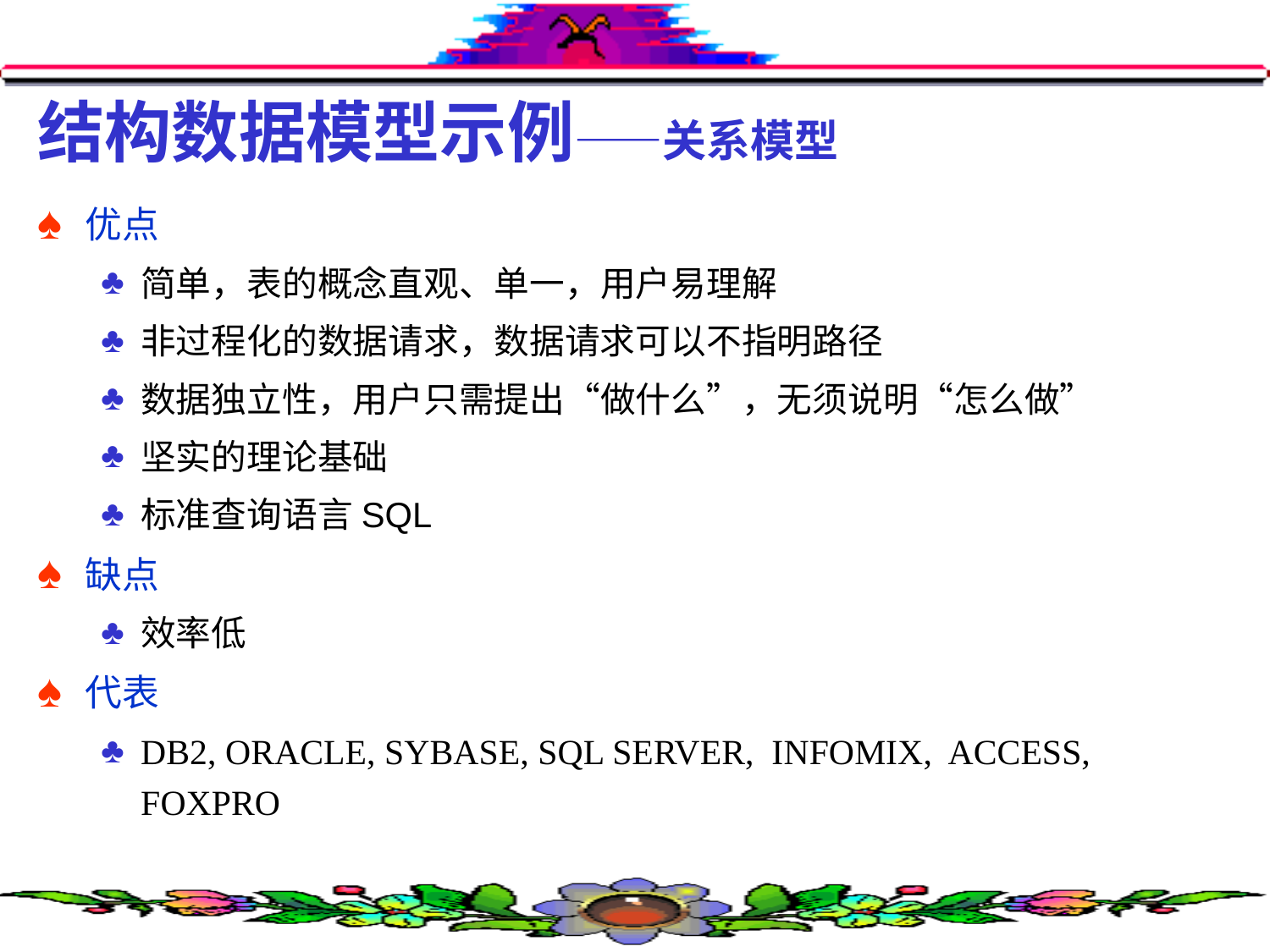

# 结构数据模型示例——关系模型
优点
简单，表的概念直观、单一，用户易理解
非过程化的数据请求，数据请求可以不指明路径
数据独立性，用户只需提出“做什么”，无须说明“怎么做”
坚实的理论基础
标准查询语言SQL
缺点
效率低
代表
DB2, ORACLE, SYBASE, SQL SERVER,  INFOMIX,  ACCESS, FOXPRO